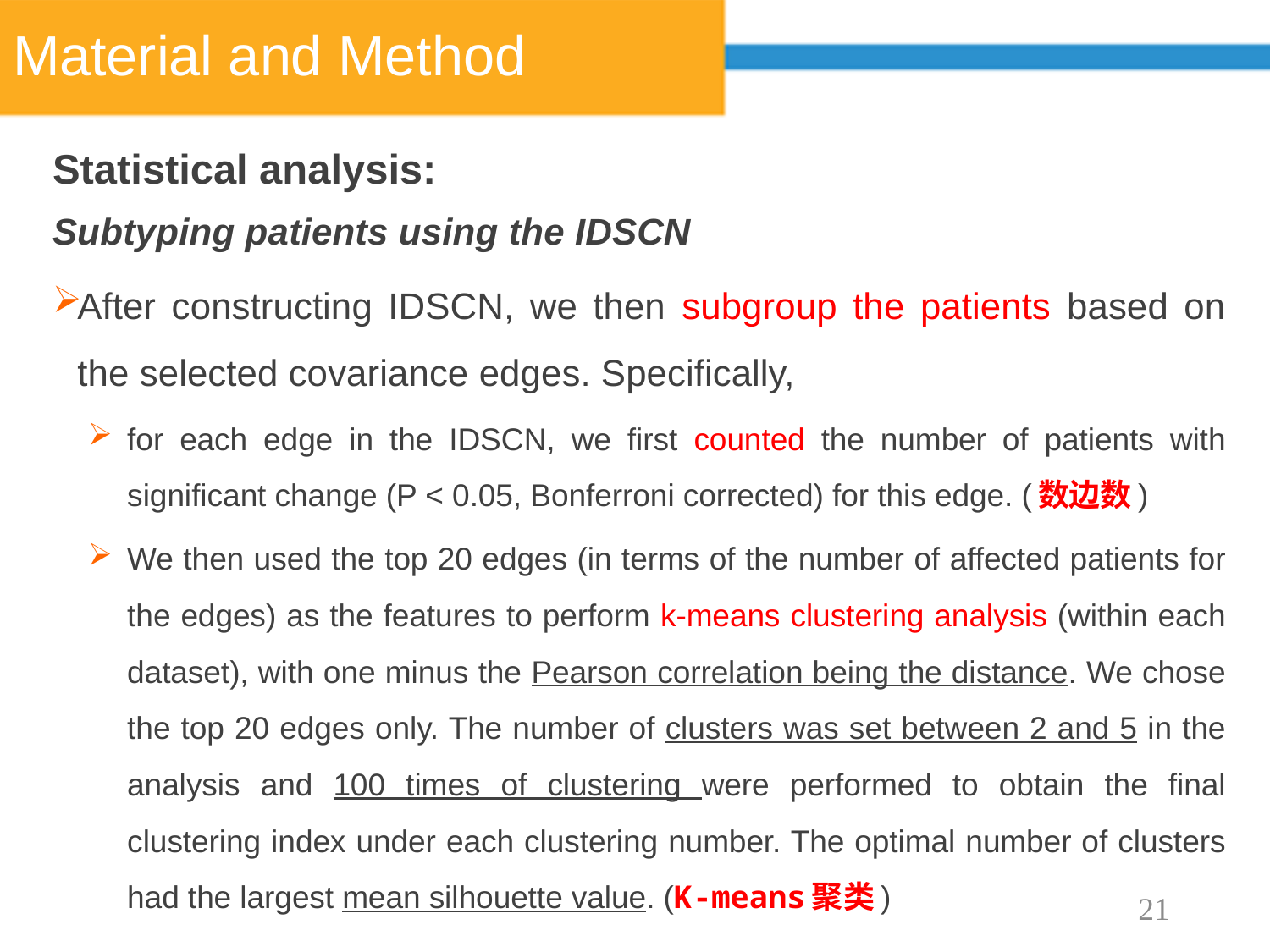

# Material and Method
Statistical analysis:
Subtyping patients using the IDSCN
After constructing IDSCN, we then subgroup the patients based on the selected covariance edges. Specifically,
for each edge in the IDSCN, we first counted the number of patients with significant change (P < 0.05, Bonferroni corrected) for this edge. (数边数)
We then used the top 20 edges (in terms of the number of affected patients for the edges) as the features to perform k-means clustering analysis (within each dataset), with one minus the Pearson correlation being the distance. We chose the top 20 edges only. The number of clusters was set between 2 and 5 in the analysis and 100 times of clustering were performed to obtain the final clustering index under each clustering number. The optimal number of clusters had the largest mean silhouette value. (K-means聚类)
21